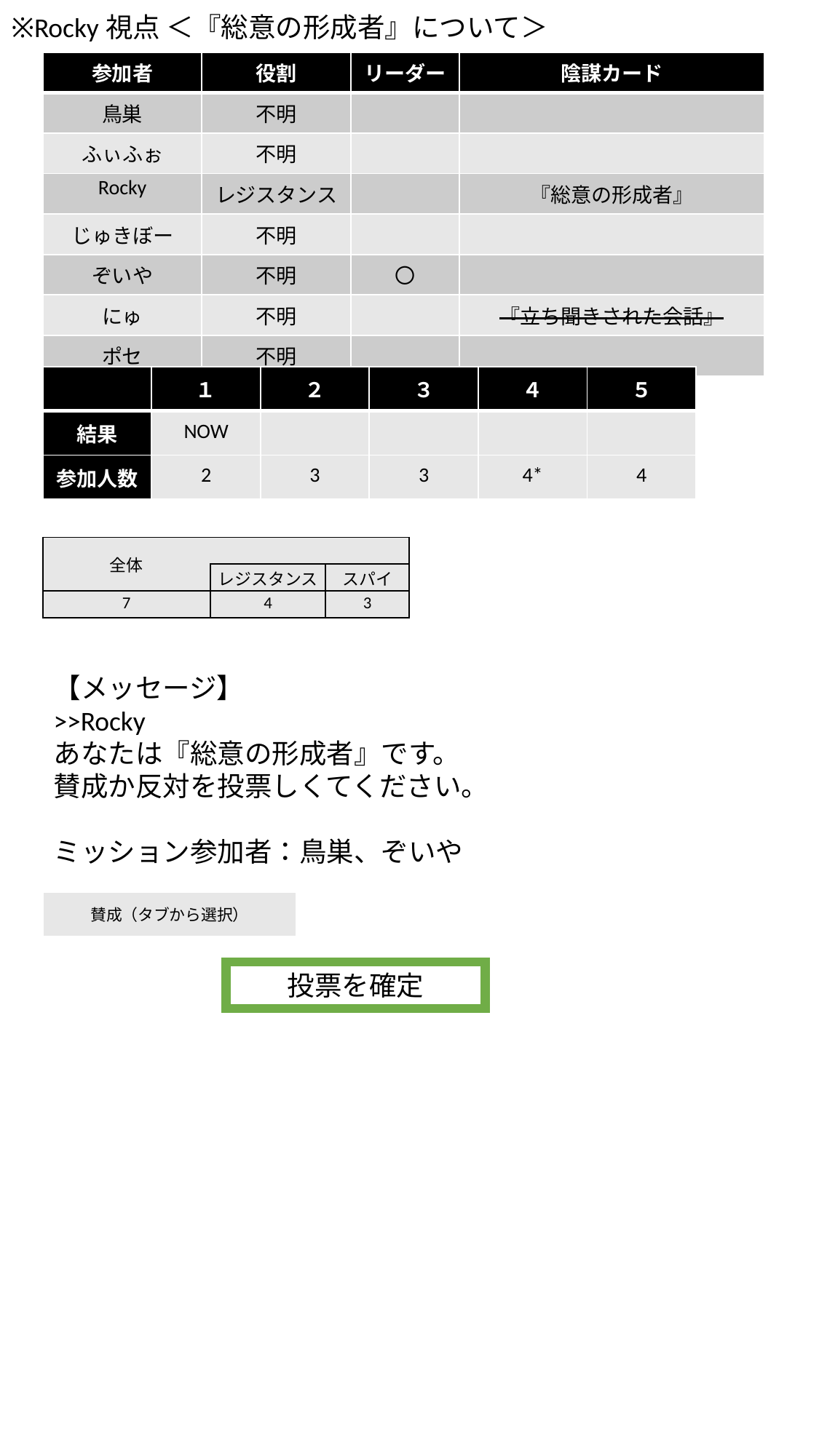

※Rocky視点 ＜『総意の形成者』について＞
| 参加者 | 役割 | リーダー | 陰謀カード |
| --- | --- | --- | --- |
| 鳥巣 | 不明 |  |  |
| ふぃふぉ | 不明 |  |  |
| Rocky | レジスタンス |  | 『総意の形成者』 |
| じゅきぼー | 不明 |  |  |
| ぞいや | 不明 | 〇 |  |
| にゅ | 不明 |  | 『立ち聞きされた会話』 |
| ポセ | 不明 |  |  |
|  | １ | ２ | ３ | ４ | ５ |
| --- | --- | --- | --- | --- | --- |
| 結果 | NOW |  |  |  |  |
| 参加人数 | 2 | 3 | 3 | 4\* | 4 |
| 全体 |  |  |
| --- | --- | --- |
|  | レジスタンス | スパイ |
| 7 | 4 | 3 |
【メッセージ】
>>Rocky
あなたは『総意の形成者』です。
賛成か反対を投票しくてください。

ミッション参加者：鳥巣、ぞいや
| 賛成（タブから選択） |
| --- |
投票を確定